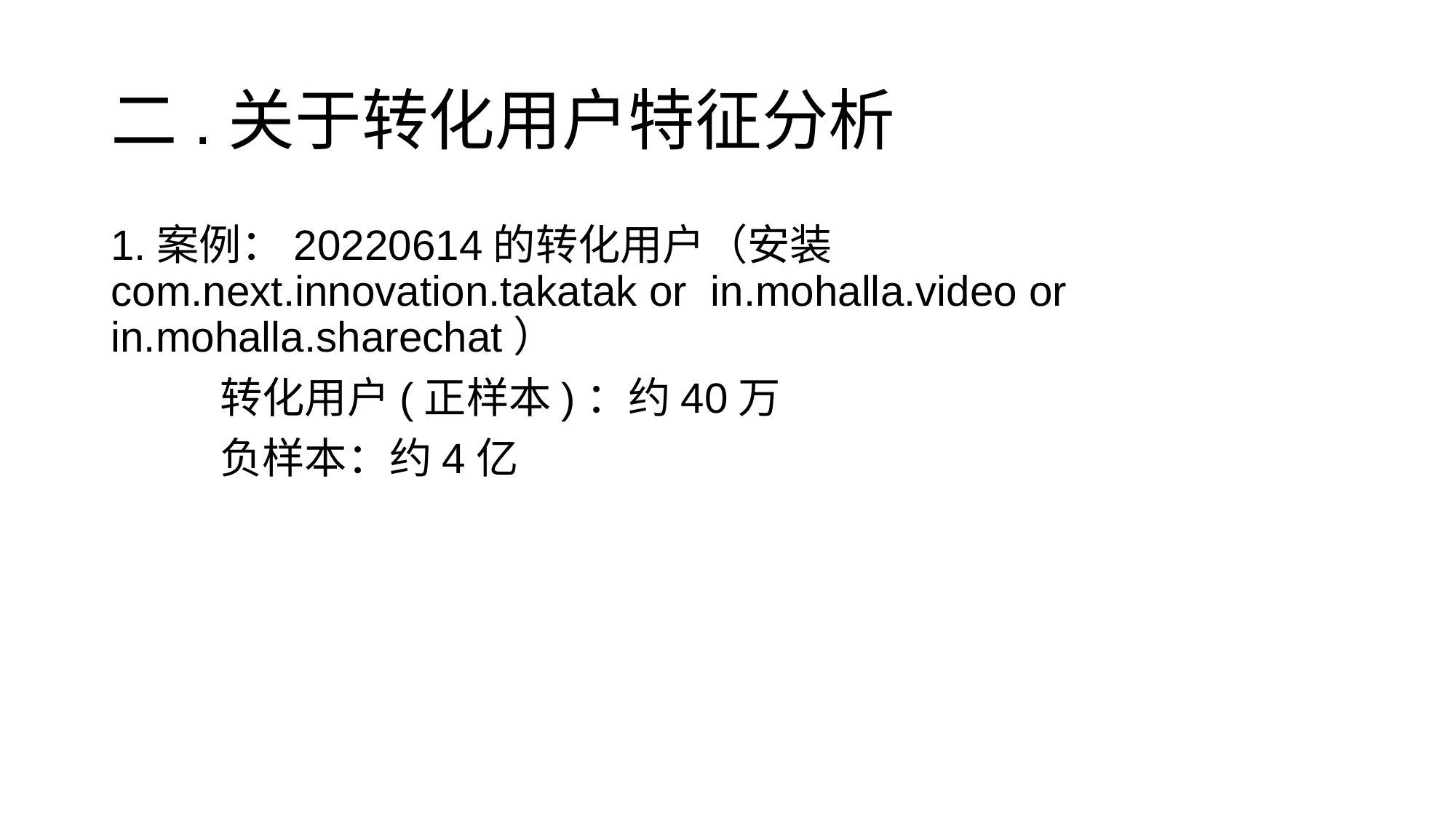

# 二.关于转化用户特征分析
1.案例：20220614的转化用户（安装com.next.innovation.takatak or  in.mohalla.video or in.mohalla.sharechat）
	转化用户(正样本)：约40万
	负样本：约4亿